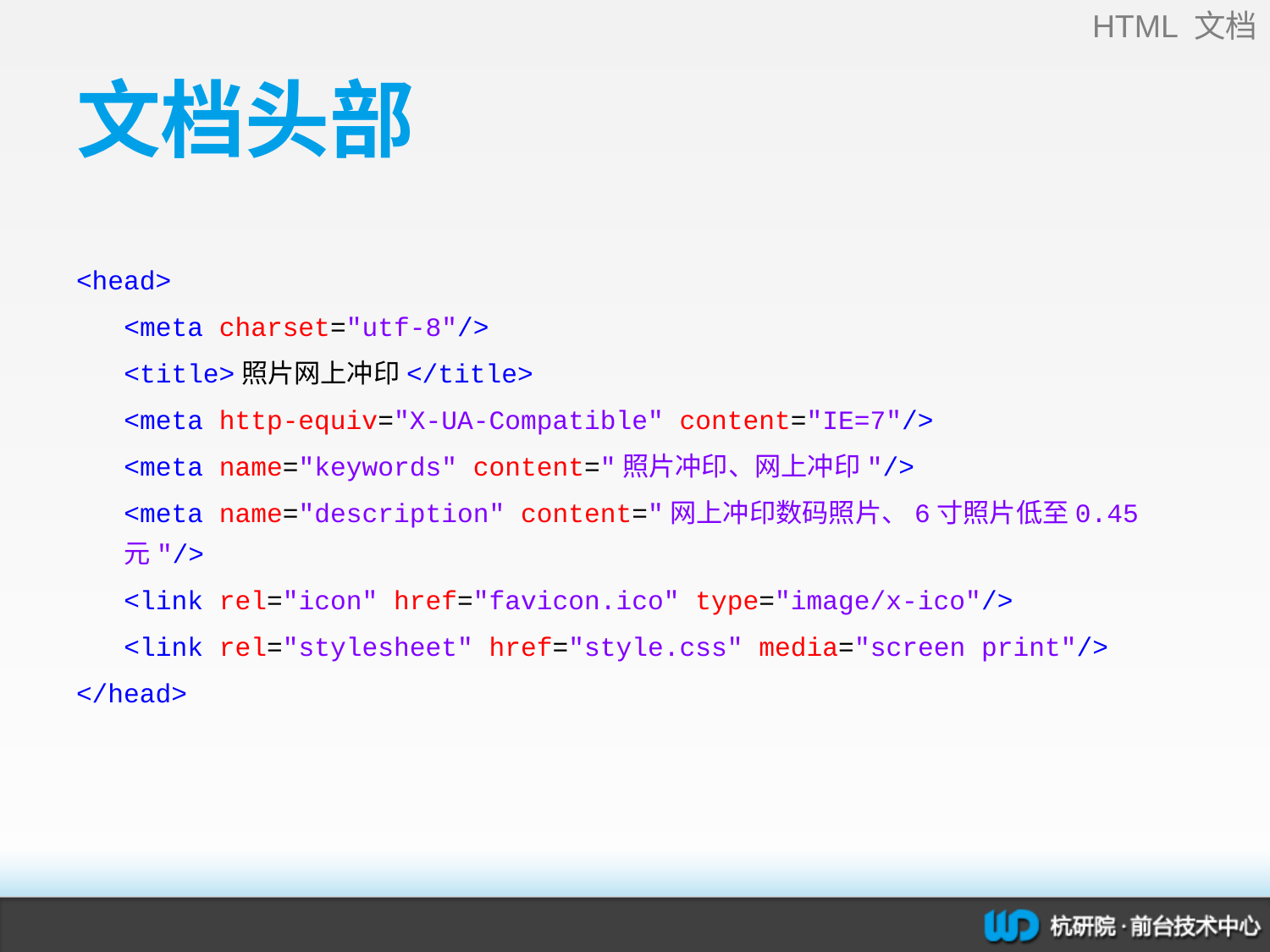

HTML 文档
# 文档头部
<head>
	<meta charset="utf-8"/>
	<title>照片网上冲印</title>
	<meta http-equiv="X-UA-Compatible" content="IE=7"/>
	<meta name="keywords" content="照片冲印、网上冲印"/>
	<meta name="description" content="网上冲印数码照片、6寸照片低至0.45元"/>
	<link rel="icon" href="favicon.ico" type="image/x-ico"/>
	<link rel="stylesheet" href="style.css" media="screen print"/>
</head>